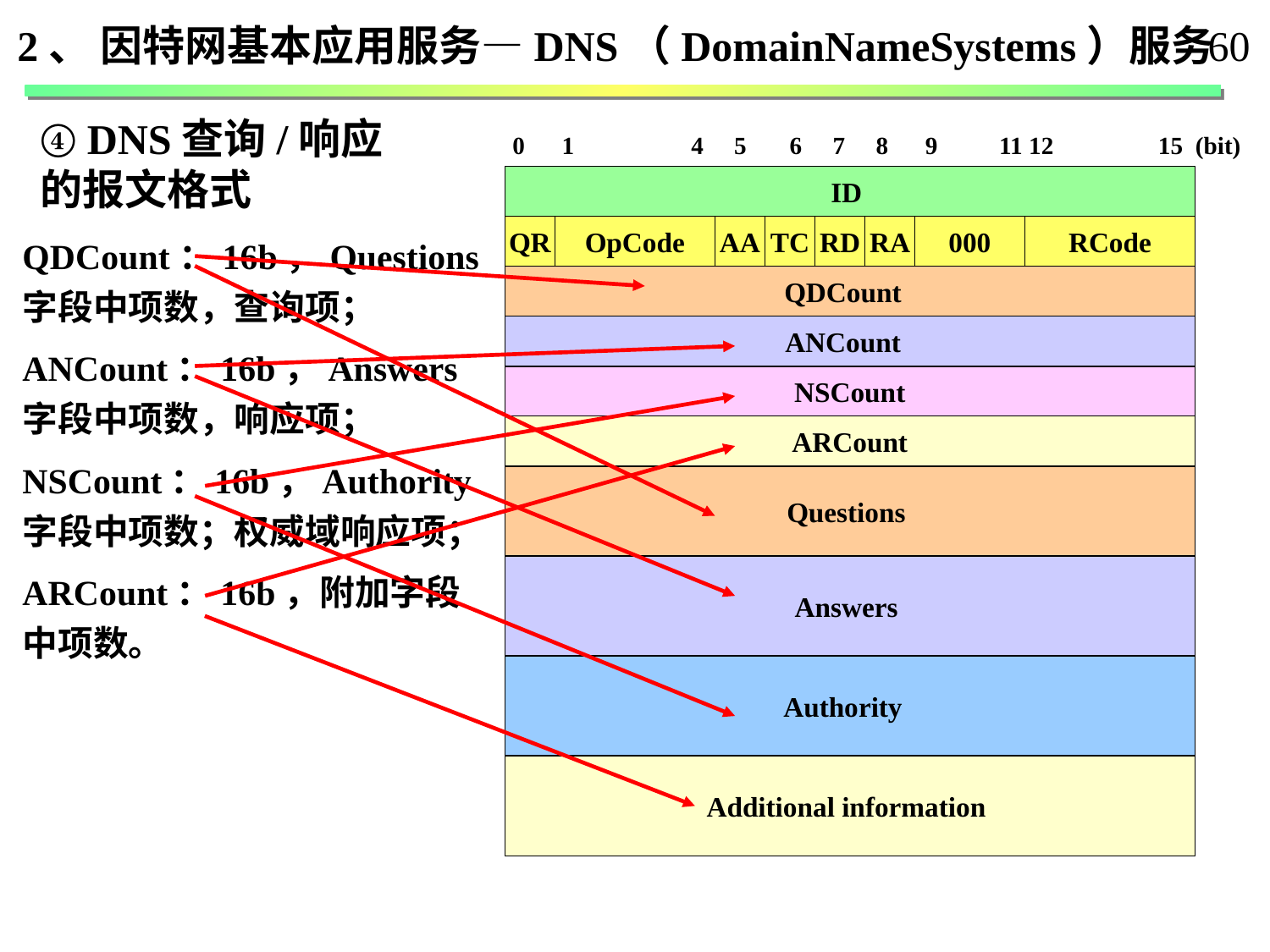

2、 因特网基本应用服务—DNS（DomainNameSystems）服务
60

④ DNS查询/响应
的报文格式
0      1                   4     5       6     7     8      9          11 12                 15  (bit)
ID
QR
OpCode
AA
TC
RD
RA
000
RCode
QDCount：16b，Questions字段中项数，查询项；
ANCount：16b，Answers字段中项数，响应项；
NSCount：16b，Authority字段中项数；权威域响应项；
ARCount：16b，附加字段中项数。

QDCount
ANCount

NSCount

ARCount

Questions
Answers
Authority
Additional information